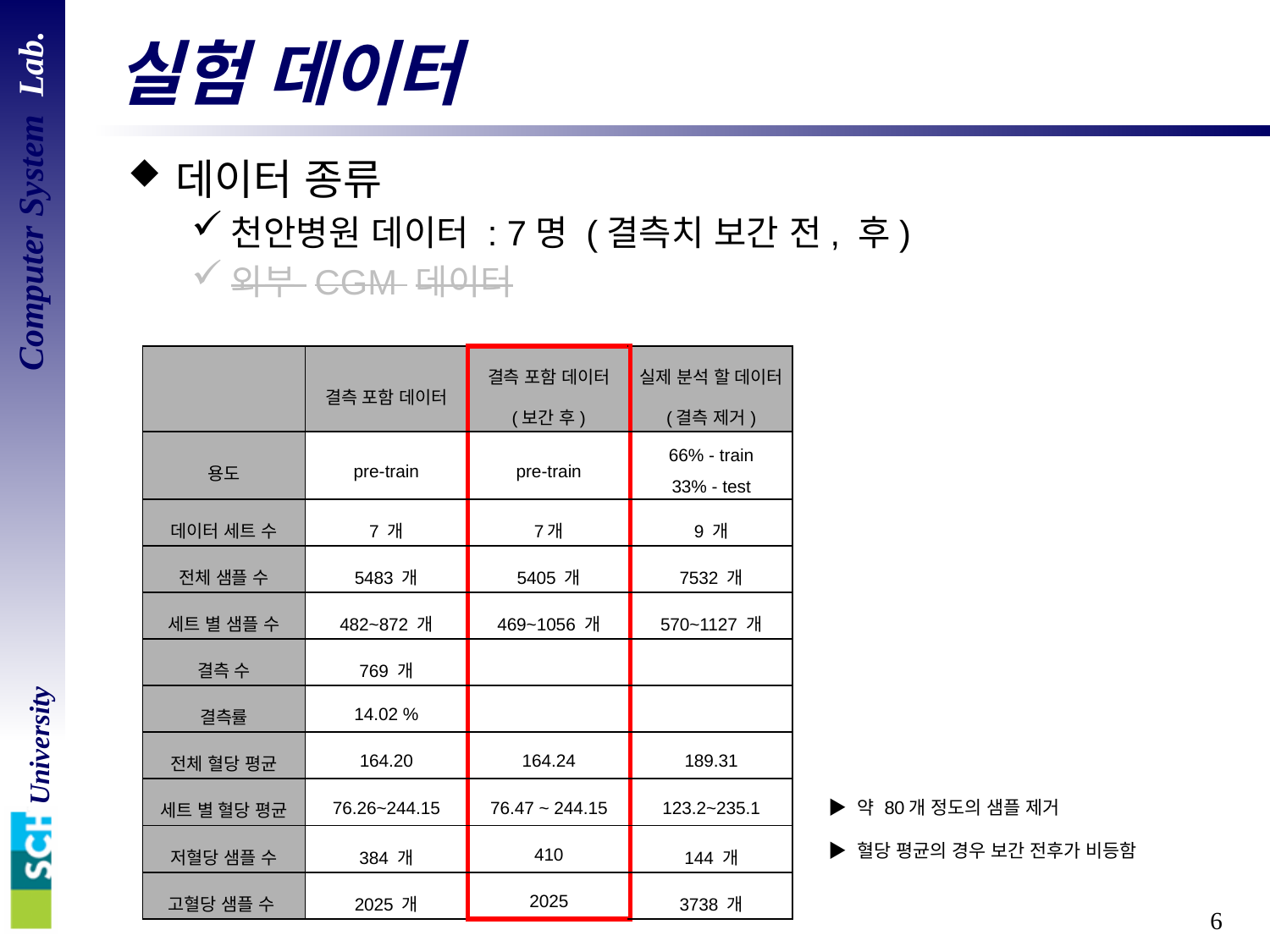

# 실험 데이터
데이터 종류
천안병원 데이터 : 7명 (결측치 보간 전, 후)
외부 CGM 데이터

|  | 결측 포함 데이터 | 결측 포함 데이터 (보간 후) | 실제 분석 할 데이터 (결측 제거) |
| --- | --- | --- | --- |
| 용도 | pre-train | pre-train | 66% - train 33% - test |
| 데이터 세트 수 | 7 개 | 7개 | 9 개 |
| 전체 샘플 수 | 5483 개 | 5405 개 | 7532 개 |
| 세트 별 샘플 수 | 482~872 개 | 469~1056 개 | 570~1127 개 |
| 결측 수 | 769 개 |  |  |
| 결측률 | 14.02 % |  |  |
| 전체 혈당 평균 | 164.20 | 164.24 | 189.31 |
| 세트 별 혈당 평균 | 76.26~244.15 | 76.47 ~ 244.15 | 123.2~235.1 |
| 저혈당 샘플 수 | 384 개 | 410 | 144 개 |
| 고혈당 샘플 수 | 2025 개 | 2025 | 3738 개 |
| ▶ 약 80개 정도의 샘플 제거 ▶ 혈당 평균의 경우 보간 전후가 비등함 |
| --- |